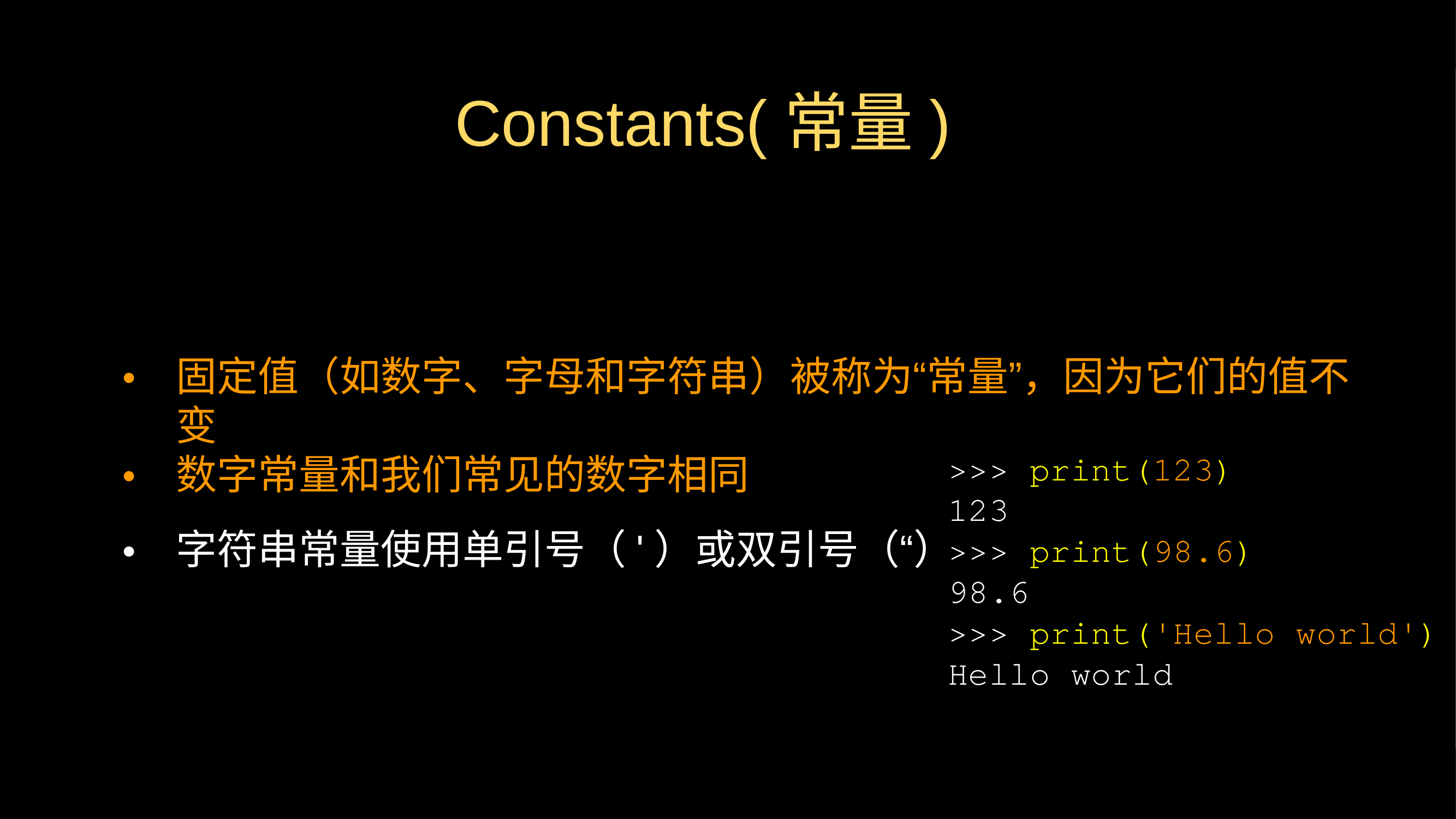

# Constants(常量)
固定值（如数字、字母和字符串）被称为“常量”，因为它们的值不变
数字常量和我们常见的数字相同
字符串常量使用单引号（'）或双引号（“）
>>> print(123)
123
>>> print(98.6)
98.6
>>> print('Hello world')
Hello world